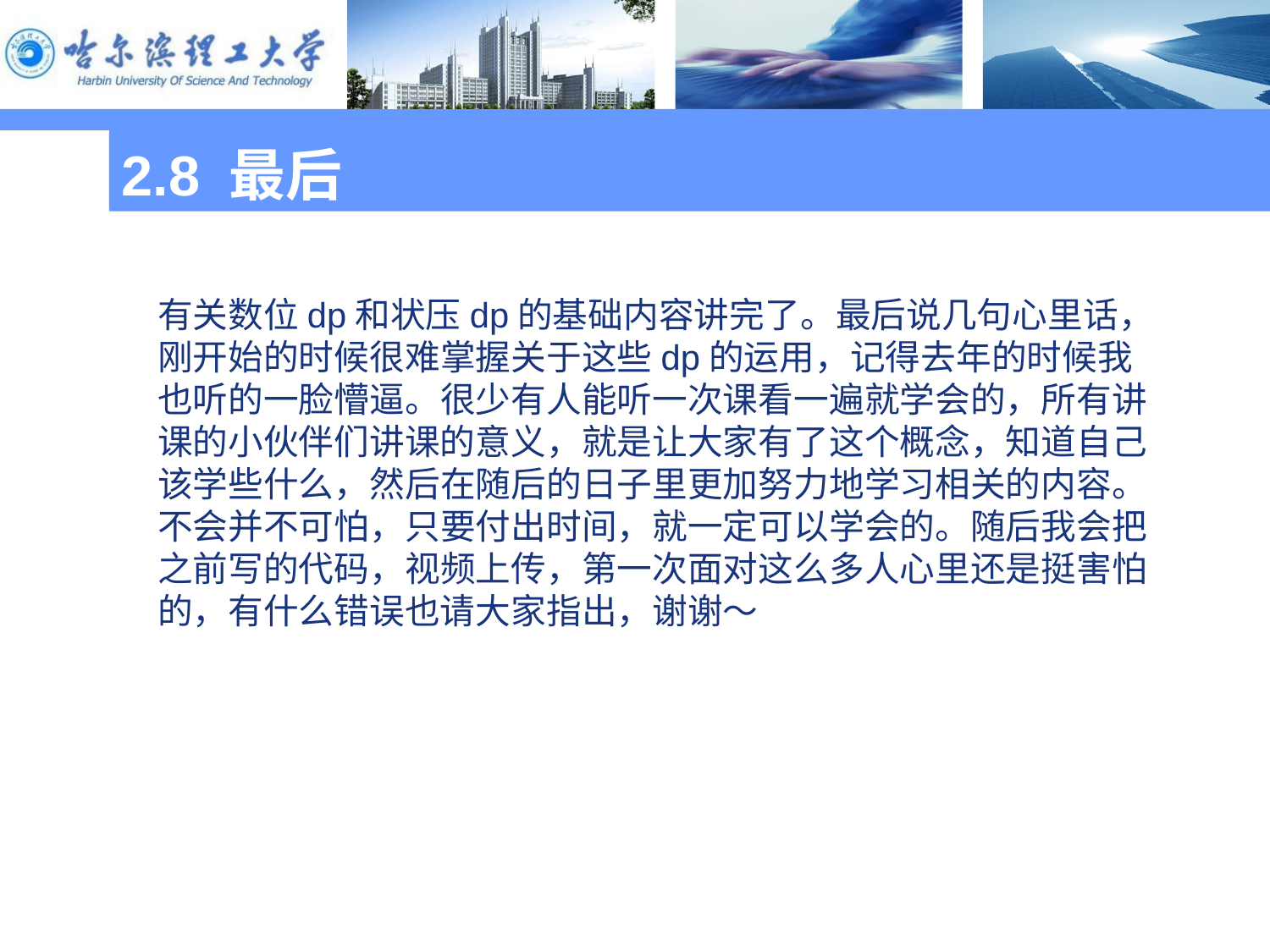

2.8 最后
有关数位dp和状压dp的基础内容讲完了。最后说几句心里话，刚开始的时候很难掌握关于这些dp的运用，记得去年的时候我也听的一脸懵逼。很少有人能听一次课看一遍就学会的，所有讲课的小伙伴们讲课的意义，就是让大家有了这个概念，知道自己该学些什么，然后在随后的日子里更加努力地学习相关的内容。不会并不可怕，只要付出时间，就一定可以学会的。随后我会把之前写的代码，视频上传，第一次面对这么多人心里还是挺害怕的，有什么错误也请大家指出，谢谢～